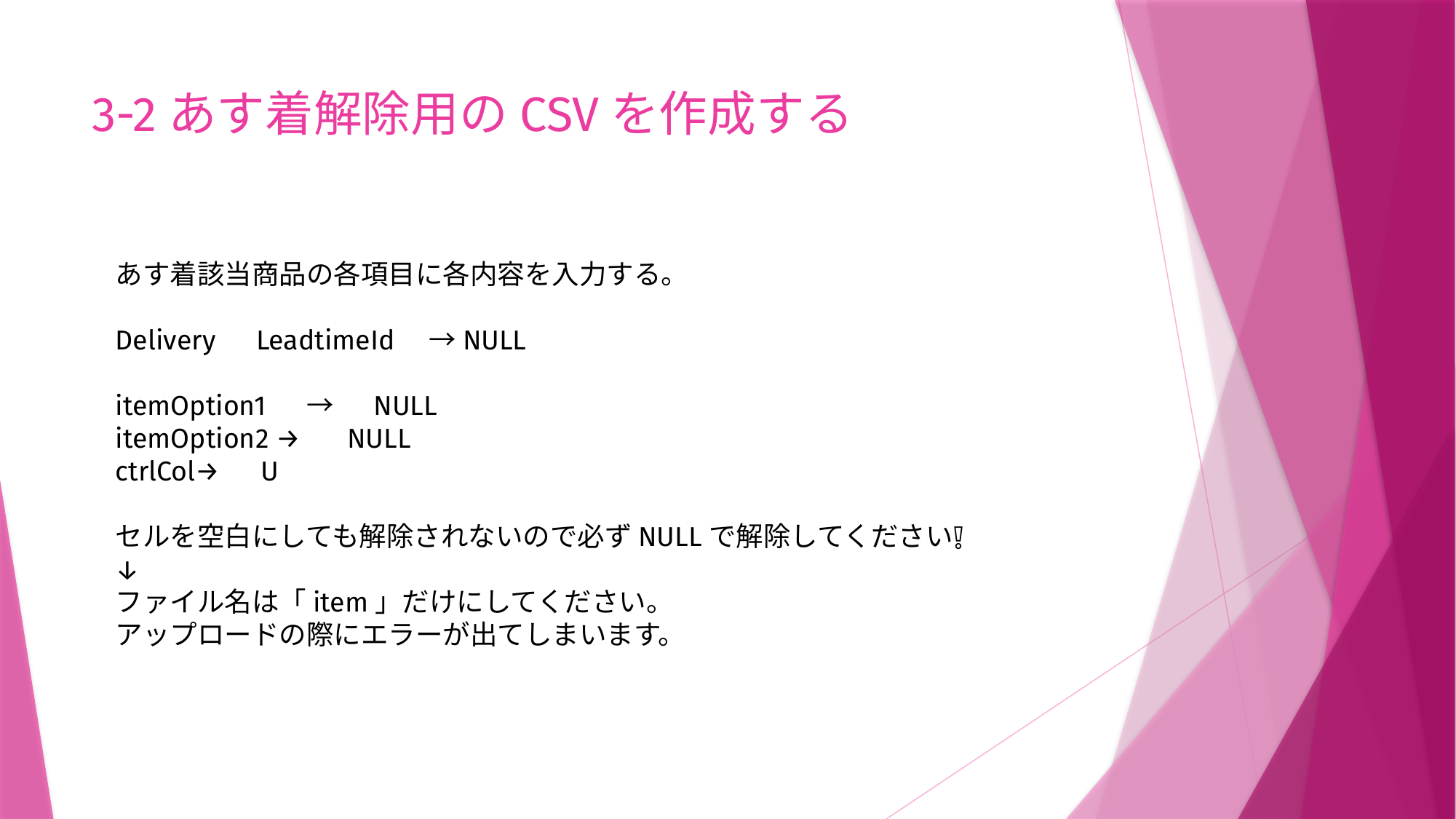

# 3-2あす着解除用のCSVを作成する
あす着該当商品の各項目に各内容を入力する。

Delivery　LeadtimeId　→NULL

itemOption1　 →　 NULL
itemOption2 →　 NULL
ctrlCol→　U

セルを空白にしても解除されないので必ずNULLで解除してください❕
↓
ファイル名は「item」だけにしてください。
アップロードの際にエラーが出てしまいます。